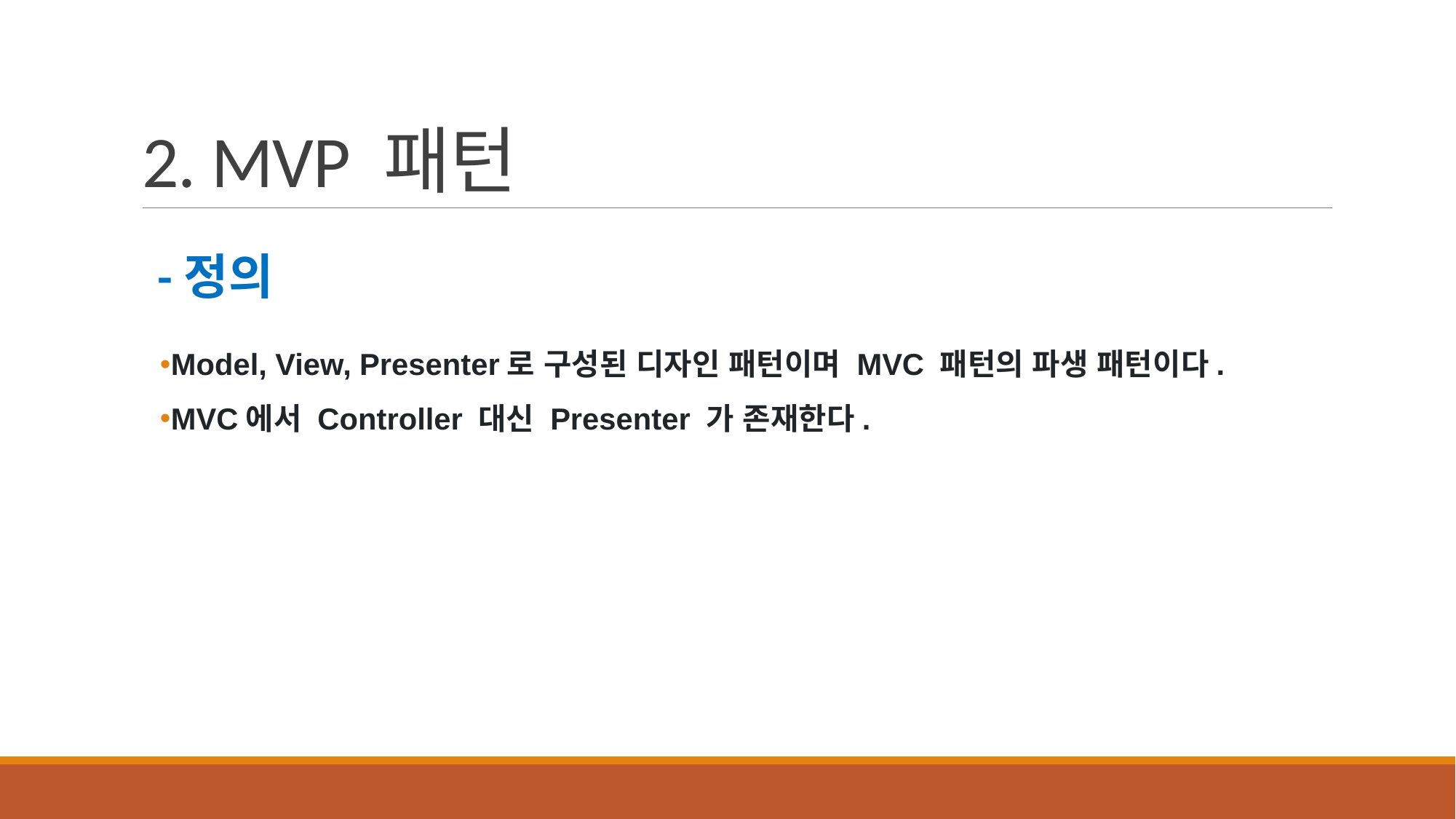

# 2. MVP 패턴
-정의
Model, View, Presenter로 구성된 디자인 패턴이며 MVC 패턴의 파생 패턴이다.
MVC에서 Controller 대신 Presenter 가 존재한다.